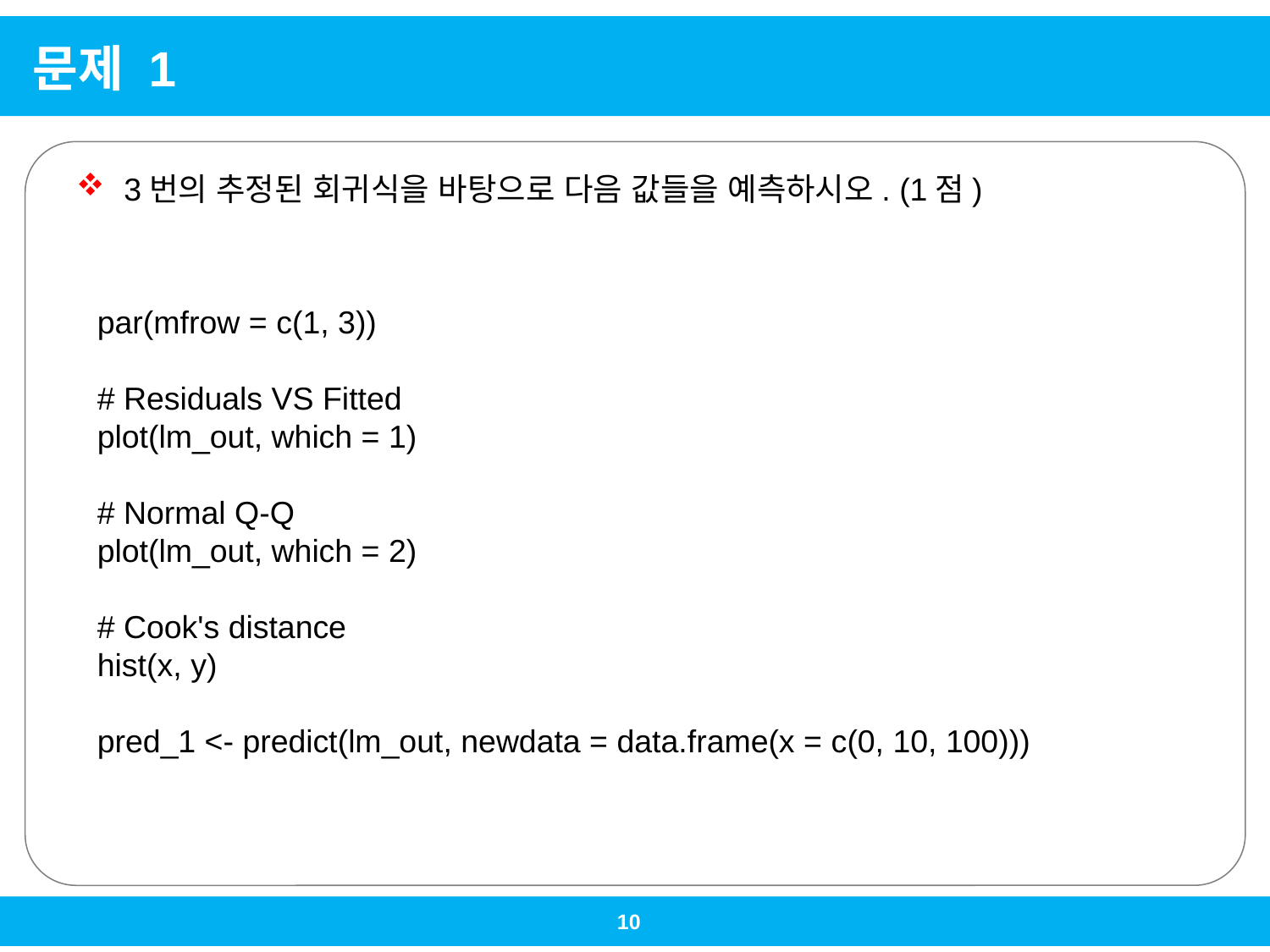

# 문제 1
3번의 추정된 회귀식을 바탕으로 다음 값들을 예측하시오. (1점)
par(mfrow = c(1, 3))

# Residuals VS Fitted
plot(lm_out, which = 1)

# Normal Q-Q
plot(lm_out, which = 2)

# Cook's distance
hist(x, y)

pred_1 <- predict(lm_out, newdata = data.frame(x = c(0, 10, 100)))
10